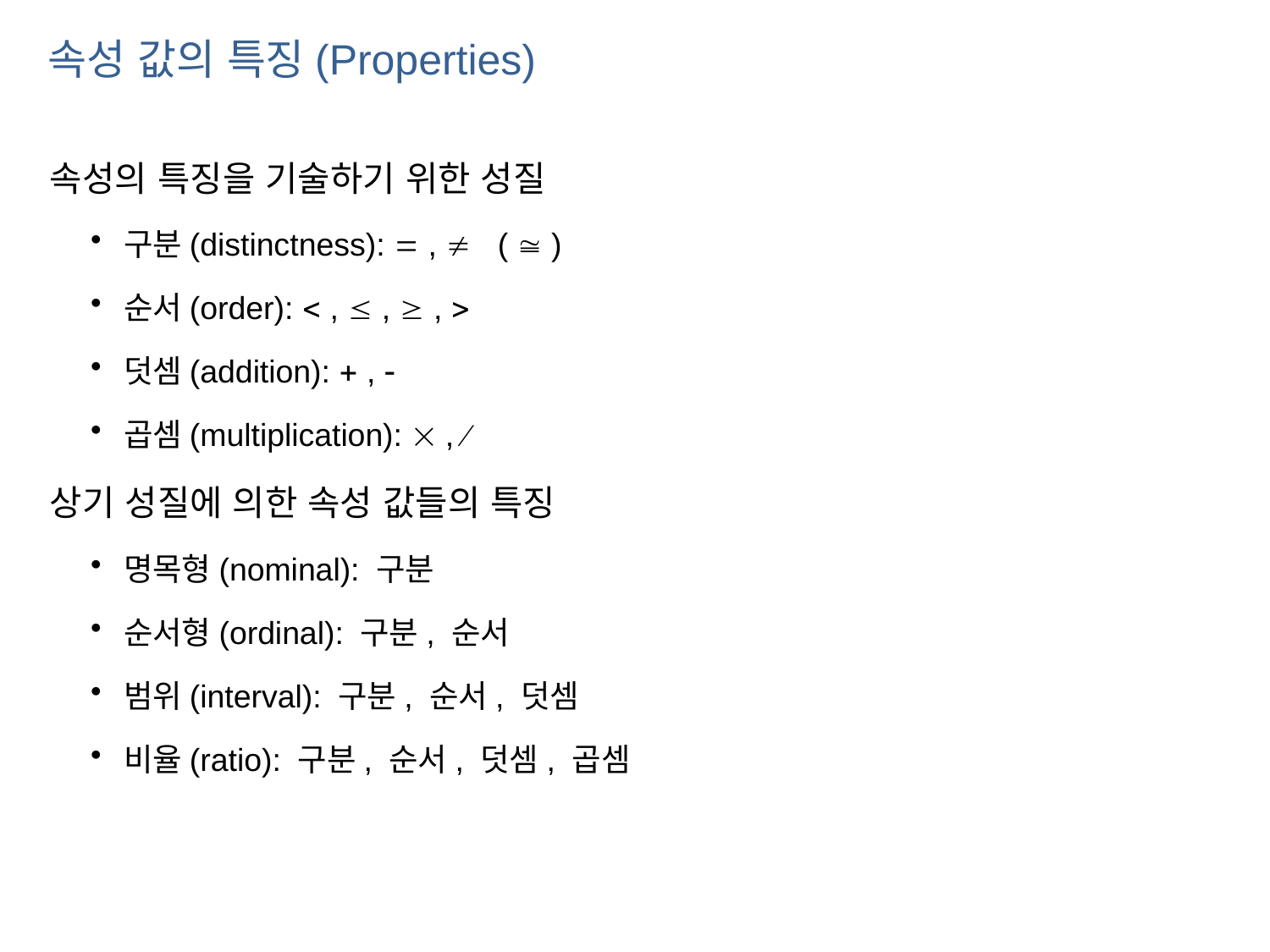

속성 값의 특징(Properties)
속성의 특징을 기술하기 위한 성질
구분(distinctness): = , ≠   ( ≅ )
순서(order): < , ≤ , ≥ , >
덧셈(addition): + , −
곱셈(multiplication): × , ⁄
상기 성질에 의한 속성 값들의 특징
명목형(nominal): 구분
순서형(ordinal): 구분, 순서
범위(interval): 구분, 순서, 덧셈
비율(ratio): 구분, 순서, 덧셈, 곱셈